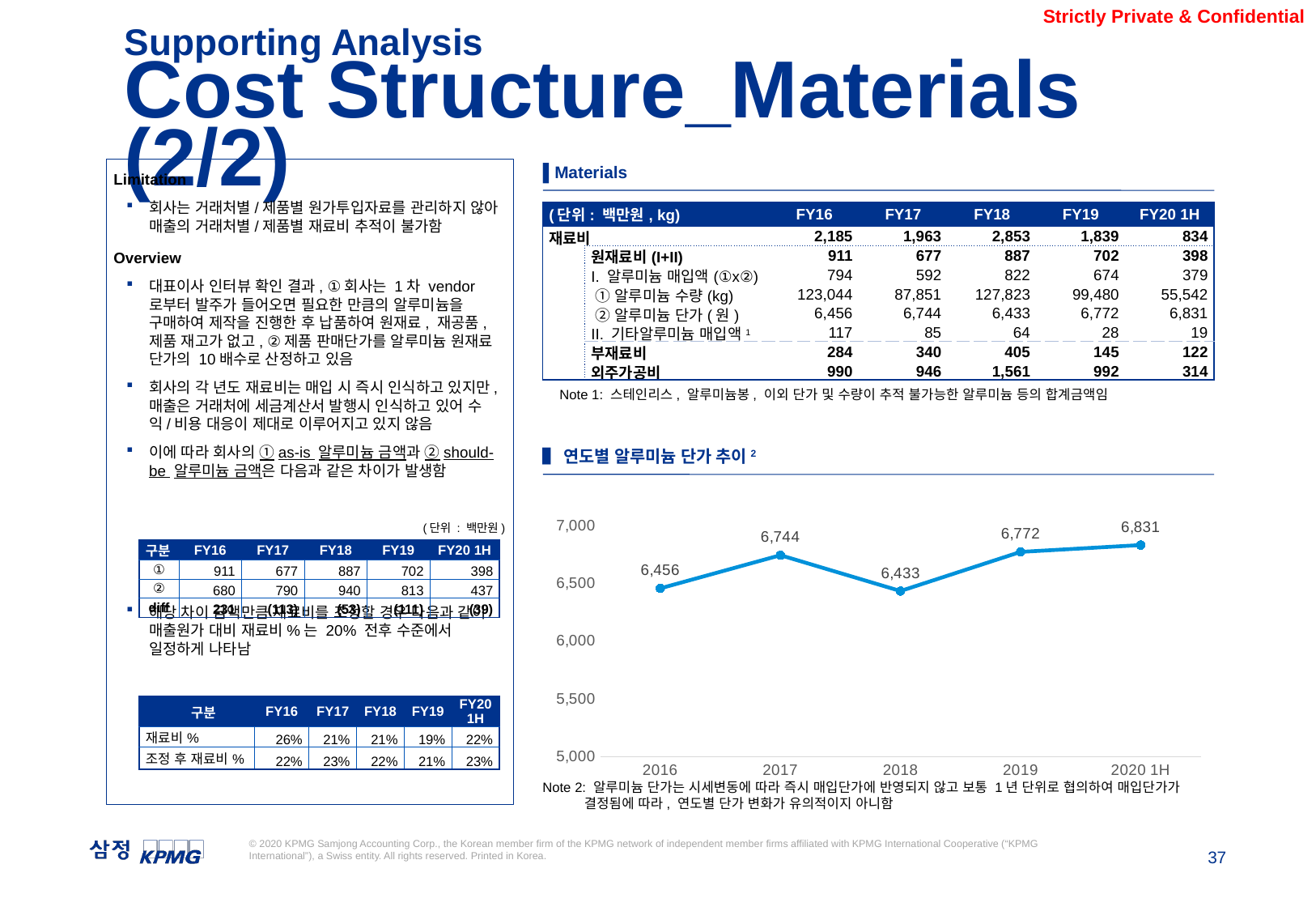

Supporting Analysis
Cost Structure_Materials (2/2)
▌Materials

Limitation
회사는 거래처별/제품별 원가투입자료를 관리하지 않아 매출의 거래처별/제품별 재료비 추적이 불가함
Overview
대표이사 인터뷰 확인 결과, ①회사는 1차 vendor 로부터 발주가 들어오면 필요한 만큼의 알루미늄을 구매하여 제작을 진행한 후 납품하여 원재료, 재공품, 제품 재고가 없고, ②제품 판매단가를 알루미늄 원재료 단가의 10배수로 산정하고 있음
회사의 각 년도 재료비는 매입 시 즉시 인식하고 있지만, 매출은 거래처에 세금계산서 발행시 인식하고 있어 수익/비용 대응이 제대로 이루어지고 있지 않음
이에 따라 회사의 ①as-is 알루미늄 금액과 ②should-be 알루미늄 금액은 다음과 같은 차이가 발생함

해당 차이 금액만큼 재료비를 조정할 경우 다음과 같이 매출원가 대비 재료비%는 20% 전후 수준에서 일정하게 나타남

| (단위: 백만원, kg) |  | FY16 | FY17 | FY18 | FY19 | FY20 1H |
| --- | --- | --- | --- | --- | --- | --- |
| 재료비 |  | 2,185 | 1,963 | 2,853 | 1,839 | 834 |
|  | 원재료비(I+II) | 911 | 677 | 887 | 702 | 398 |
|  | I. 알루미늄 매입액(①x②) | 794 | 592 | 822 | 674 | 379 |
|  | ①알루미늄 수량(kg) | 123,044 | 87,851 | 127,823 | 99,480 | 55,542 |
|  | ②알루미늄 단가(원) | 6,456 | 6,744 | 6,433 | 6,772 | 6,831 |
|  | II. 기타알루미늄 매입액1 | 117 | 85 | 64 | 28 | 19 |
|  | 부재료비 | 284 | 340 | 405 | 145 | 122 |
|  | 외주가공비 | 990 | 946 | 1,561 | 992 | 314 |
Note 1: 스테인리스, 알루미늄봉, 이외 단가 및 수량이 추적 불가능한 알루미늄 등의 합계금액임
▌연도별 알루미늄 단가 추이2

### Chart

| Category |  |
|---|---|
| 2016 | 6456.493847729267 |
| 2017 | 6743.583613163197 |
| 2018 | 6433.329525985151 |
| 2019 | 6772.041274628066 |
| 2020 1H | 6831.327085808937 |
(단위 : 백만원)
| 구분 | FY16 | FY17 | FY18 | FY19 | FY20 1H |
| --- | --- | --- | --- | --- | --- |
| ① | 911 | 677 | 887 | 702 | 398 |
| ② | 680 | 790 | 940 | 813 | 437 |
| diff | 231 | (113) | (53) | (111) | (39) |
| 구분 | FY16 | FY17 | FY18 | FY19 | FY20 1H |
| --- | --- | --- | --- | --- | --- |
| 재료비% | 26% | 21% | 21% | 19% | 22% |
| 조정 후 재료비% | 22% | 23% | 22% | 21% | 23% |
Note 2: 알루미늄 단가는 시세변동에 따라 즉시 매입단가에 반영되지 않고 보통 1년 단위로 협의하여 매입단가가
          결정됨에 따라, 연도별 단가 변화가 유의적이지 아니함